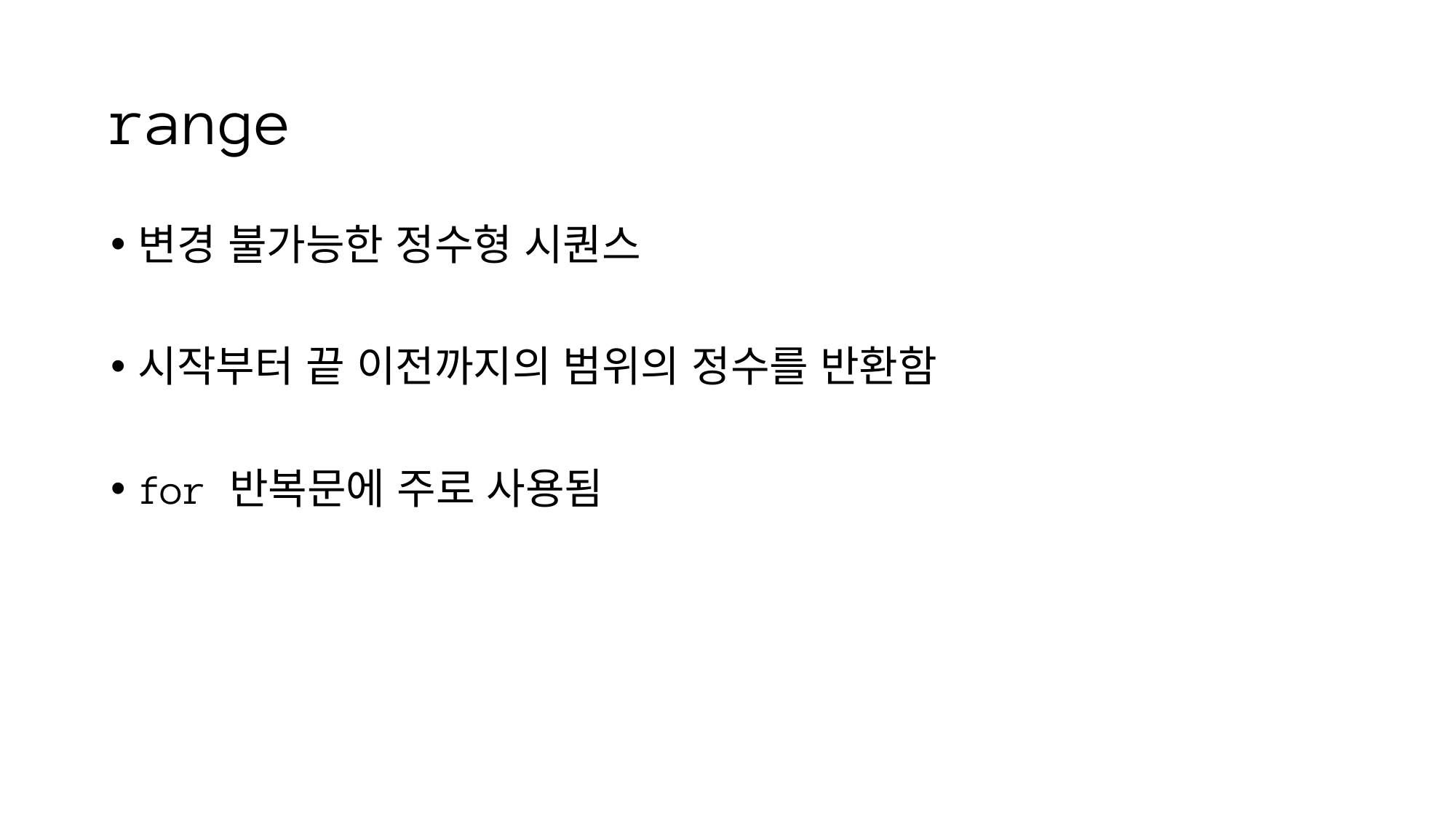

# range
변경 불가능한 정수형 시퀀스

시작부터 끝 이전까지의 범위의 정수를 반환함

for 반복문에 주로 사용됨